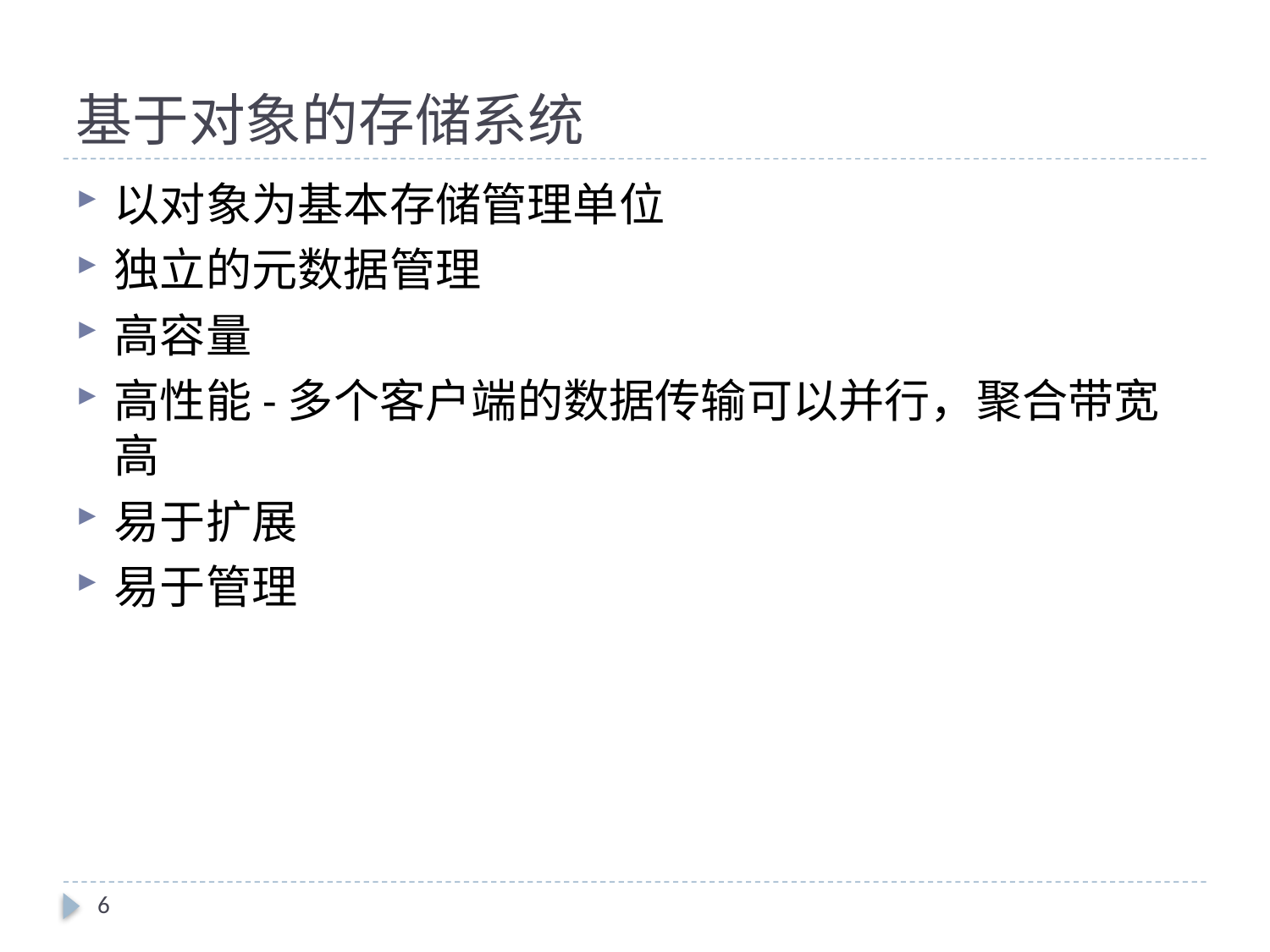

# 基于对象的存储系统
以对象为基本存储管理单位
独立的元数据管理
高容量
高性能-多个客户端的数据传输可以并行，聚合带宽高
易于扩展
易于管理

6